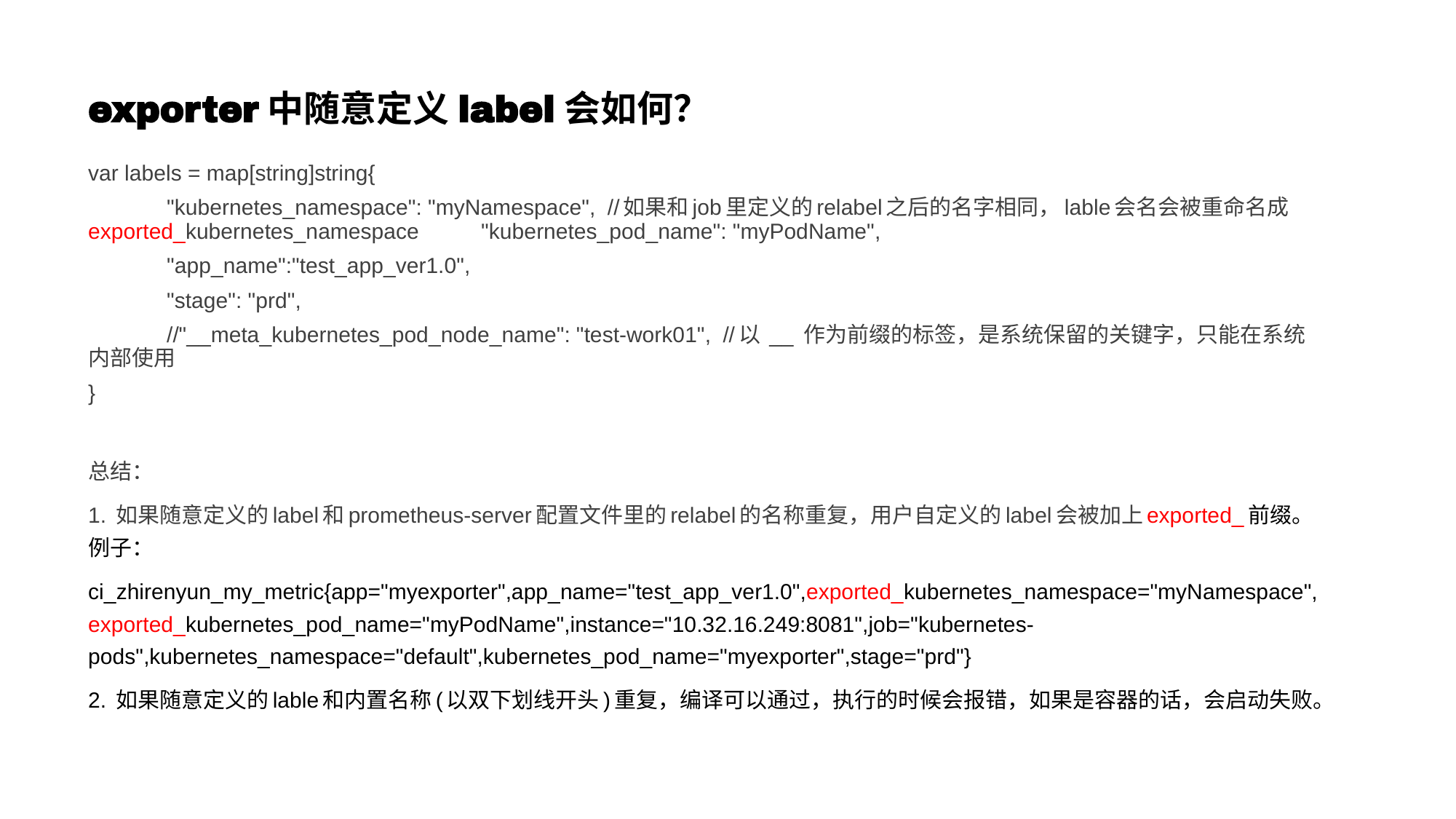

# exporter中随意定义label会如何？
var labels = map[string]string{
	"kubernetes_namespace": "myNamespace",  //如果和job里定义的relabel之后的名字相同，lable会名会被重命名成exported_kubernetes_namespace	"kubernetes_pod_name": "myPodName",
	"app_name":"test_app_ver1.0",
	"stage": "prd",
	//"__meta_kubernetes_pod_node_name": "test-work01",  //以 __ 作为前缀的标签，是系统保留的关键字，只能在系统内部使用
}

总结：
1. 如果随意定义的label和prometheus-server配置文件里的relabel的名称重复，用户自定义的label会被加上exported_前缀。例子：
ci_zhirenyun_my_metric{app="myexporter",app_name="test_app_ver1.0",exported_kubernetes_namespace="myNamespace",exported_kubernetes_pod_name="myPodName",instance="10.32.16.249:8081",job="kubernetes-pods",kubernetes_namespace="default",kubernetes_pod_name="myexporter",stage="prd"}
2. 如果随意定义的lable和内置名称(以双下划线开头)重复，编译可以通过，执行的时候会报错，如果是容器的话，会启动失败。